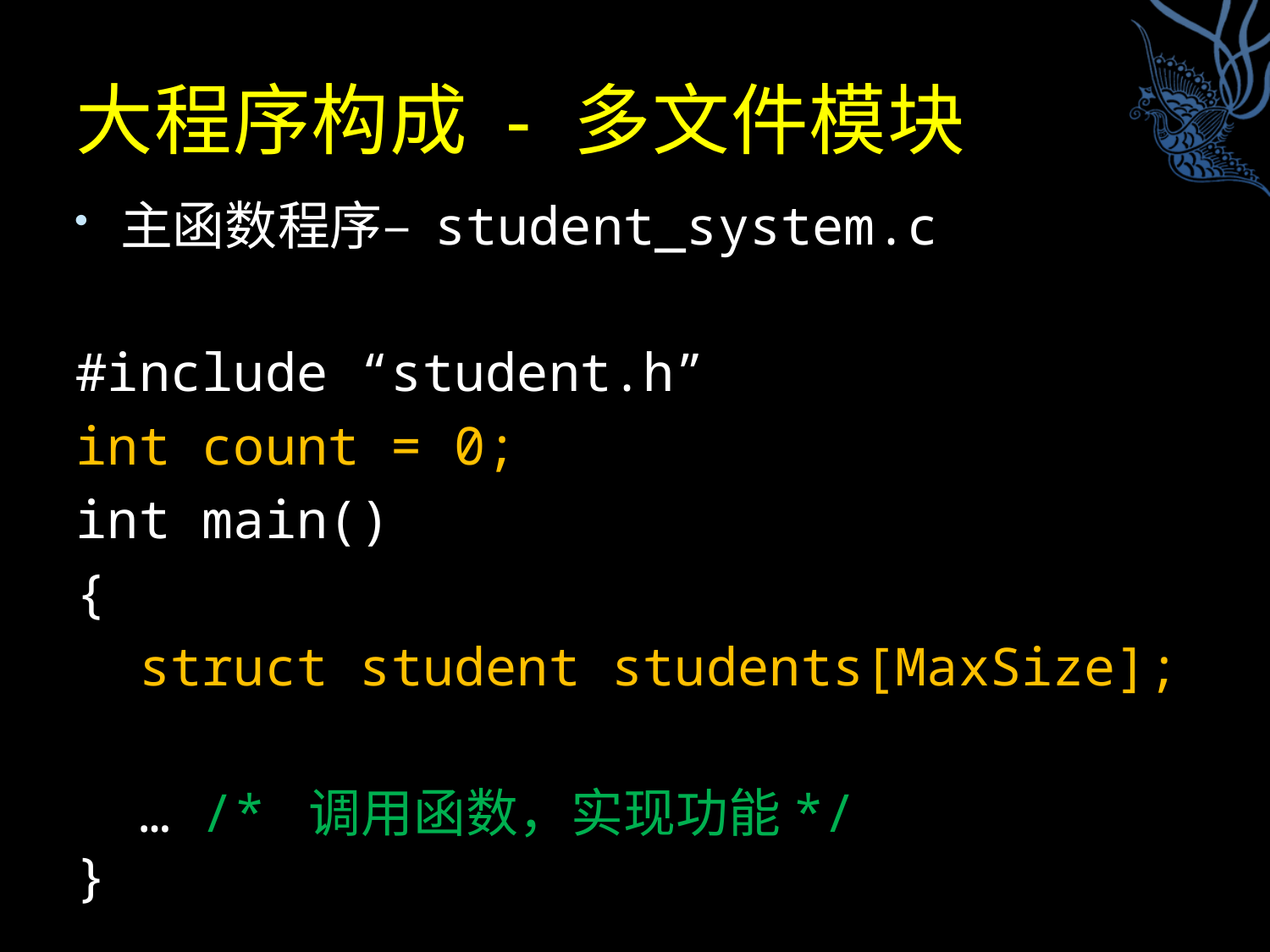

# 大程序构成 - 多文件模块
主函数程序– student_system.c

#include “student.h”
int count = 0;
int main()
{
  struct student students[MaxSize];

  … /* 调用函数，实现功能*/
}